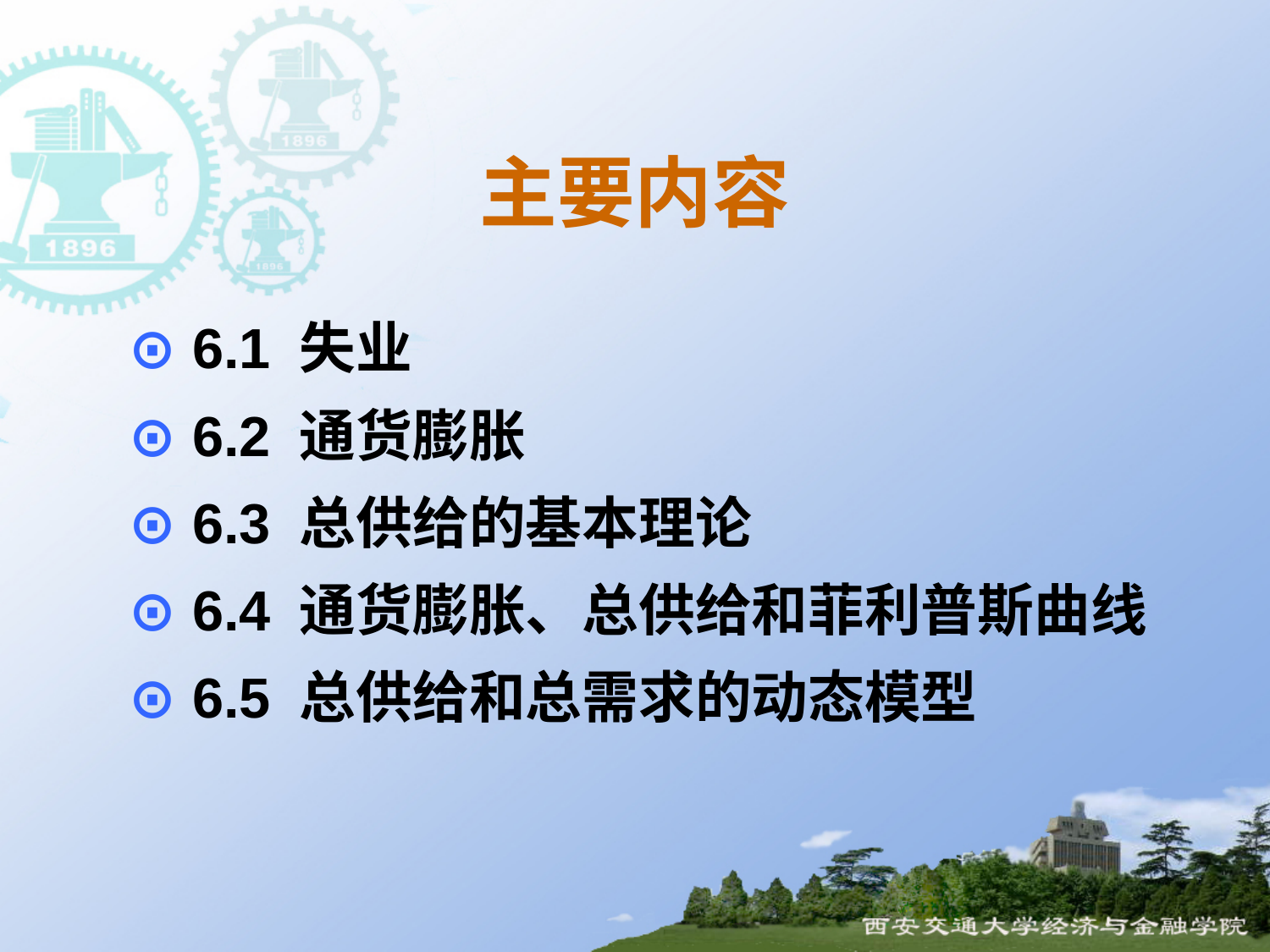

# 主要内容
⊙ 6.1 失业
⊙ 6.2 通货膨胀
⊙ 6.3 总供给的基本理论
⊙ 6.4 通货膨胀、总供给和菲利普斯曲线
⊙ 6.5 总供给和总需求的动态模型